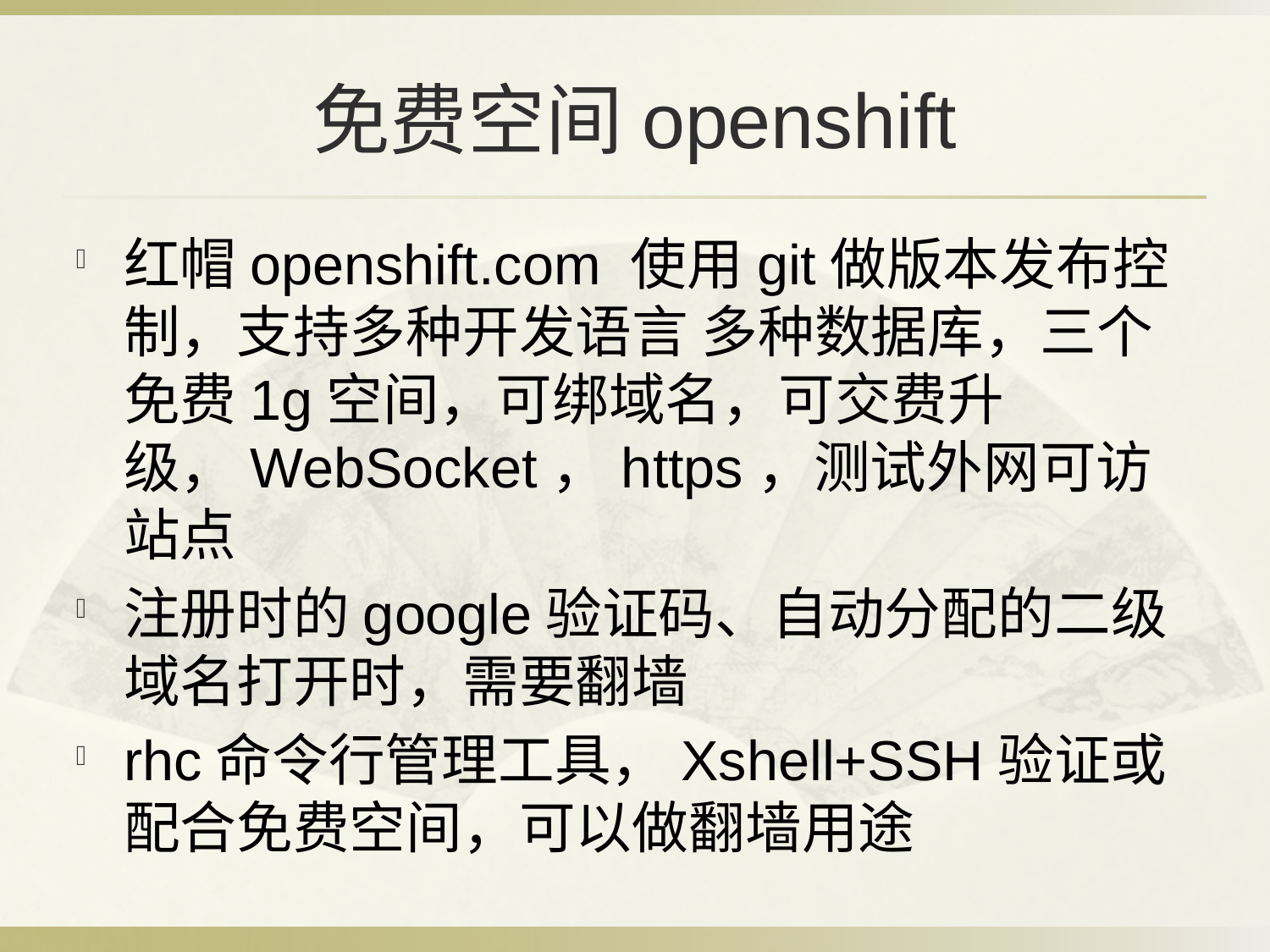

# 免费空间openshift
红帽openshift.com 使用git做版本发布控制，支持多种开发语言 多种数据库，三个免费1g空间，可绑域名，可交费升级，WebSocket，https，测试外网可访站点
注册时的google验证码、自动分配的二级域名打开时，需要翻墙
rhc命令行管理工具，Xshell+SSH验证或配合免费空间，可以做翻墙用途